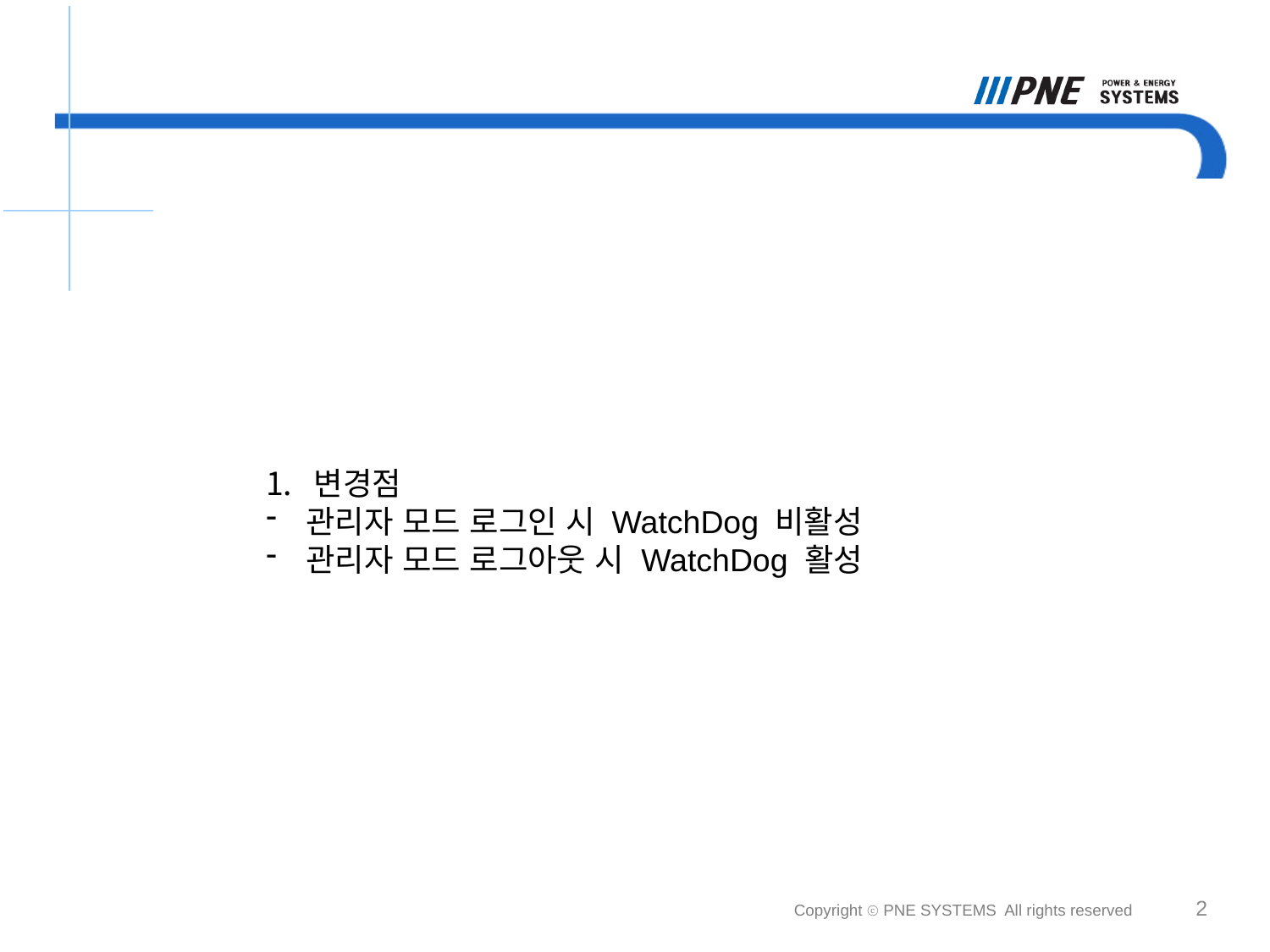

변경점
관리자 모드 로그인 시 WatchDog 비활성
관리자 모드 로그아웃 시 WatchDog 활성

2